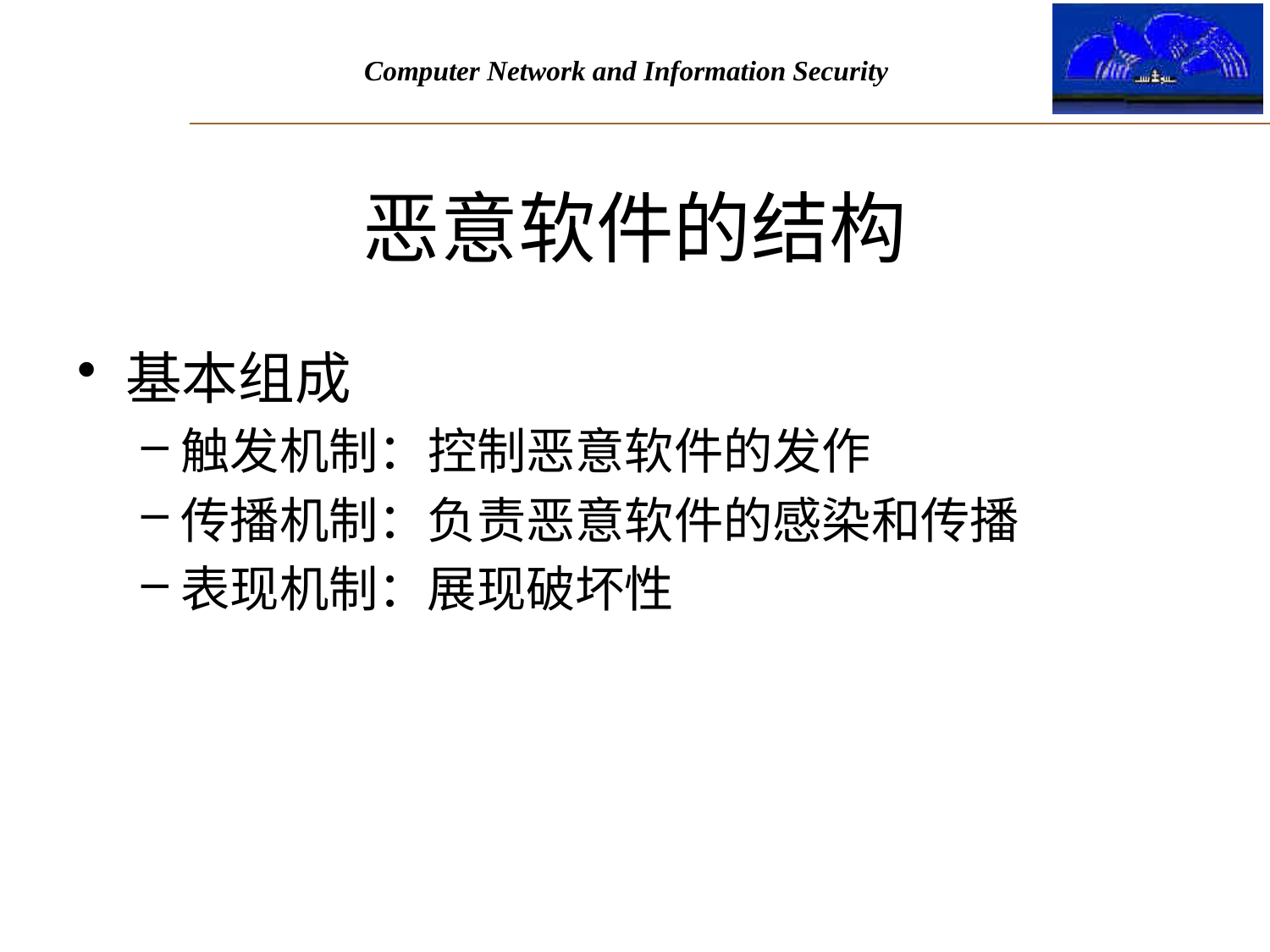

# 恶意软件的结构
基本组成
触发机制：控制恶意软件的发作
传播机制：负责恶意软件的感染和传播
表现机制：展现破坏性